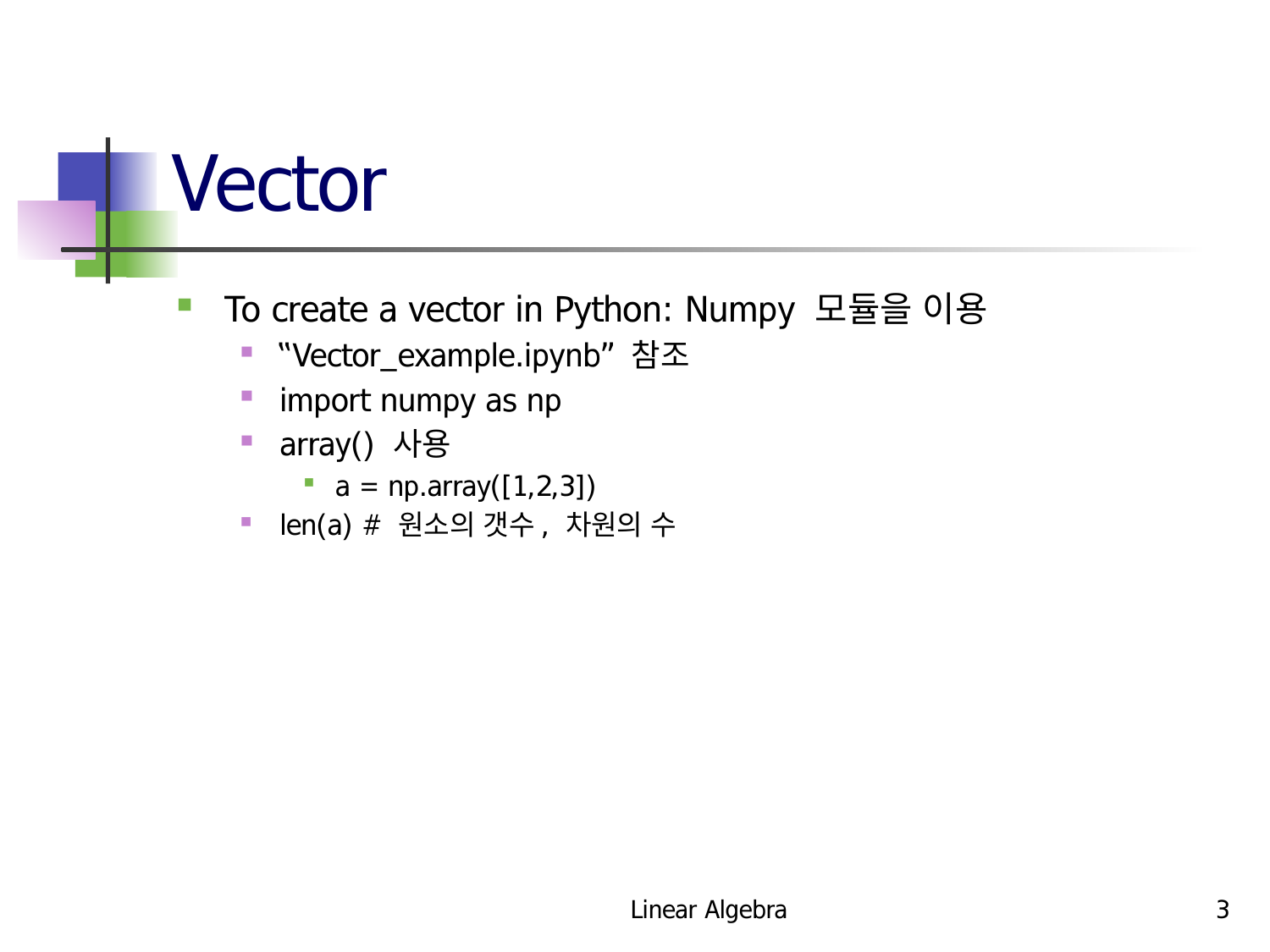

# Vector
To create a vector in Python: Numpy 모듈을 이용
“Vector_example.ipynb” 참조
import numpy as np
array() 사용
a = np.array([1,2,3])
len(a) # 원소의 갯수, 차원의 수
Linear Algebra
3